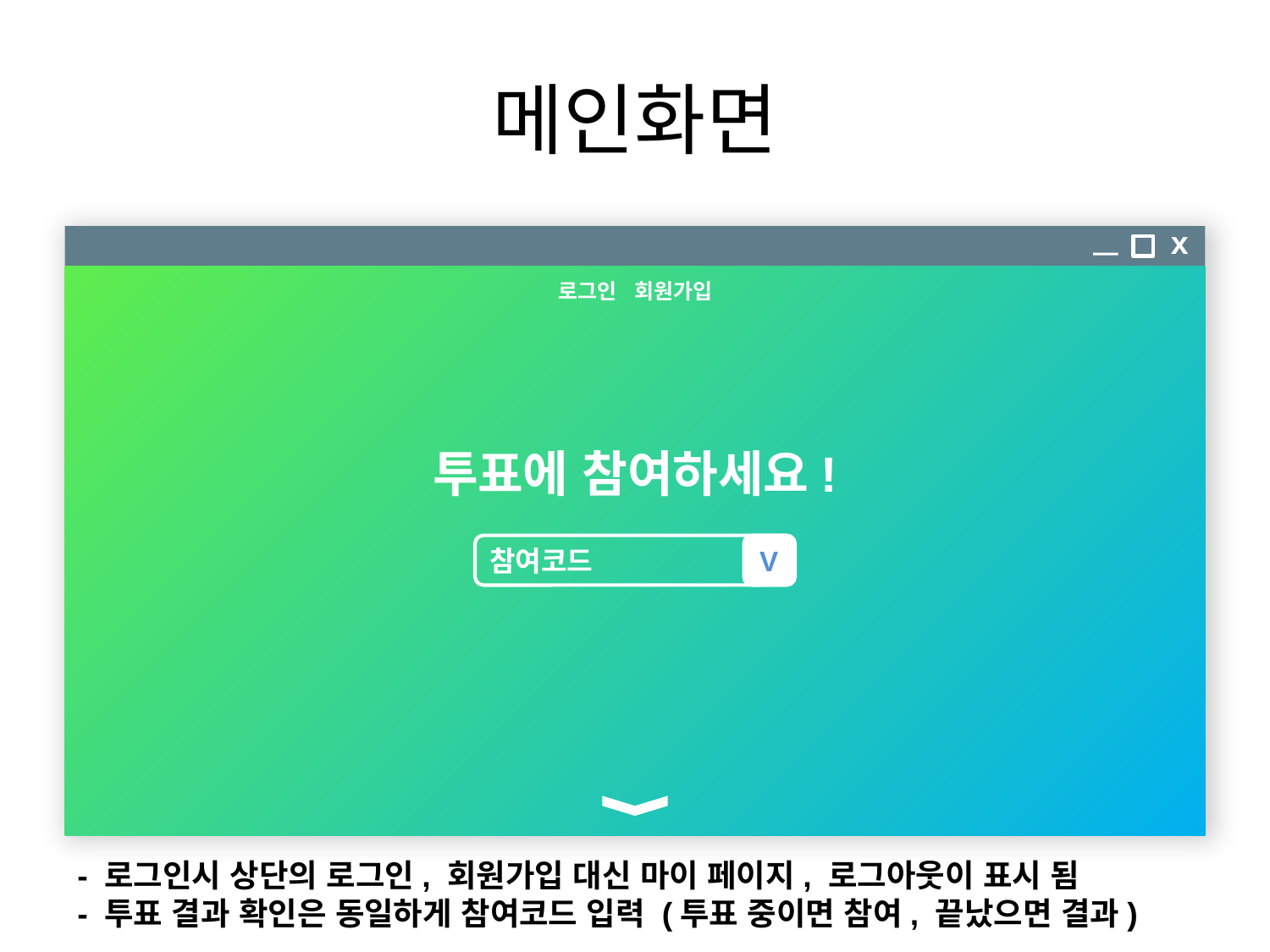

# 메인화면

로그인   회원가입
투표에 참여하세요!
참여코드
V

- 로그인시 상단의 로그인, 회원가입 대신 마이 페이지, 로그아웃이 표시 됨
- 투표 결과 확인은 동일하게 참여코드 입력 (투표 중이면 참여, 끝났으면 결과)